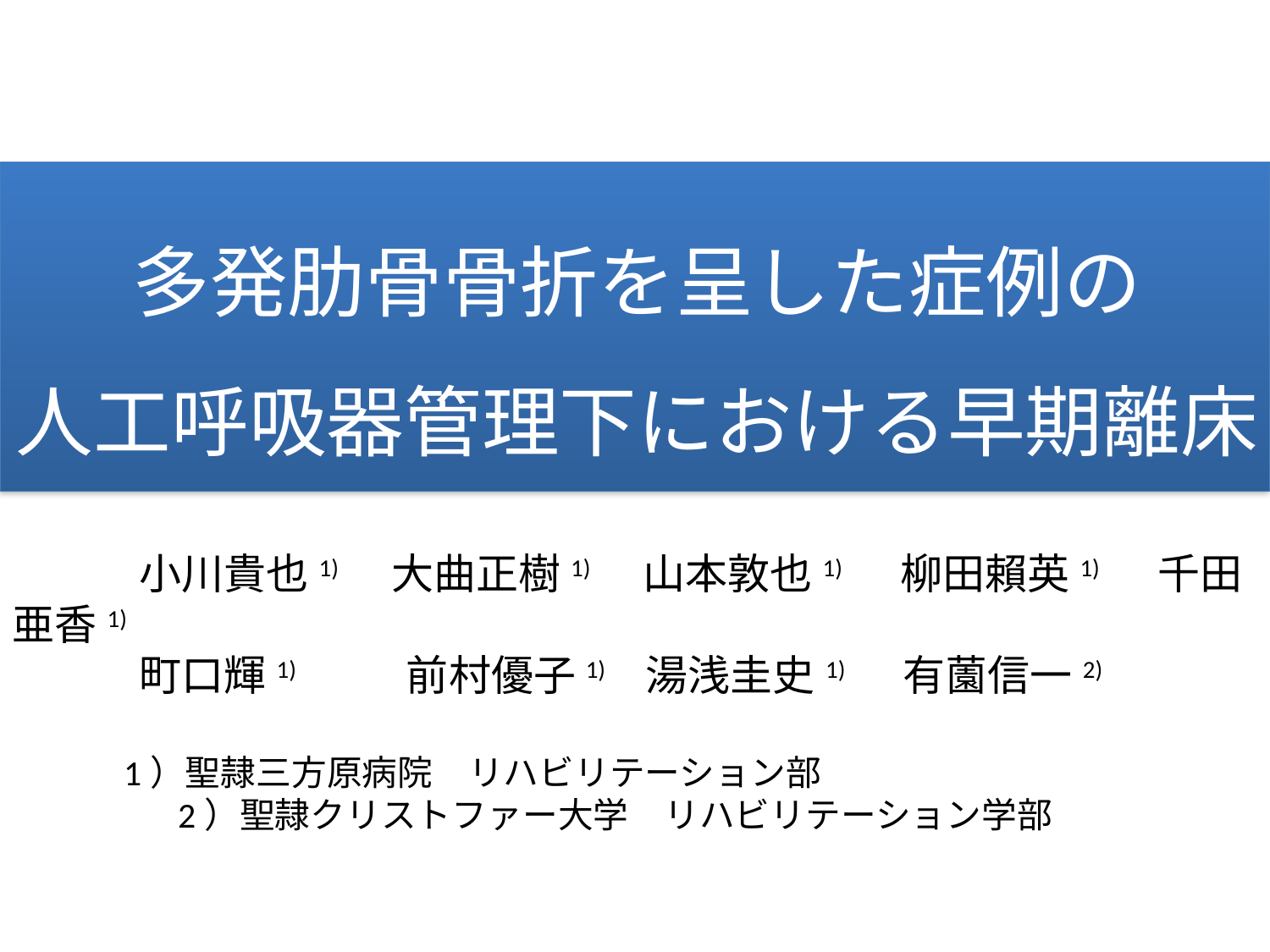

多発肋骨骨折を呈した症例の
人工呼吸器管理下における早期離床
　　　小川貴也1)　大曲正樹1)　山本敦也1) 　柳田賴英1) 　千田亜香1)
　　　町口輝1) 　　 前村優子1) 　湯浅圭史1) 　有薗信一2)

                                   1）聖隷三方原病院　リハビリテーション部
　　　　  2）聖隷クリストファー大学　リハビリテーション学部